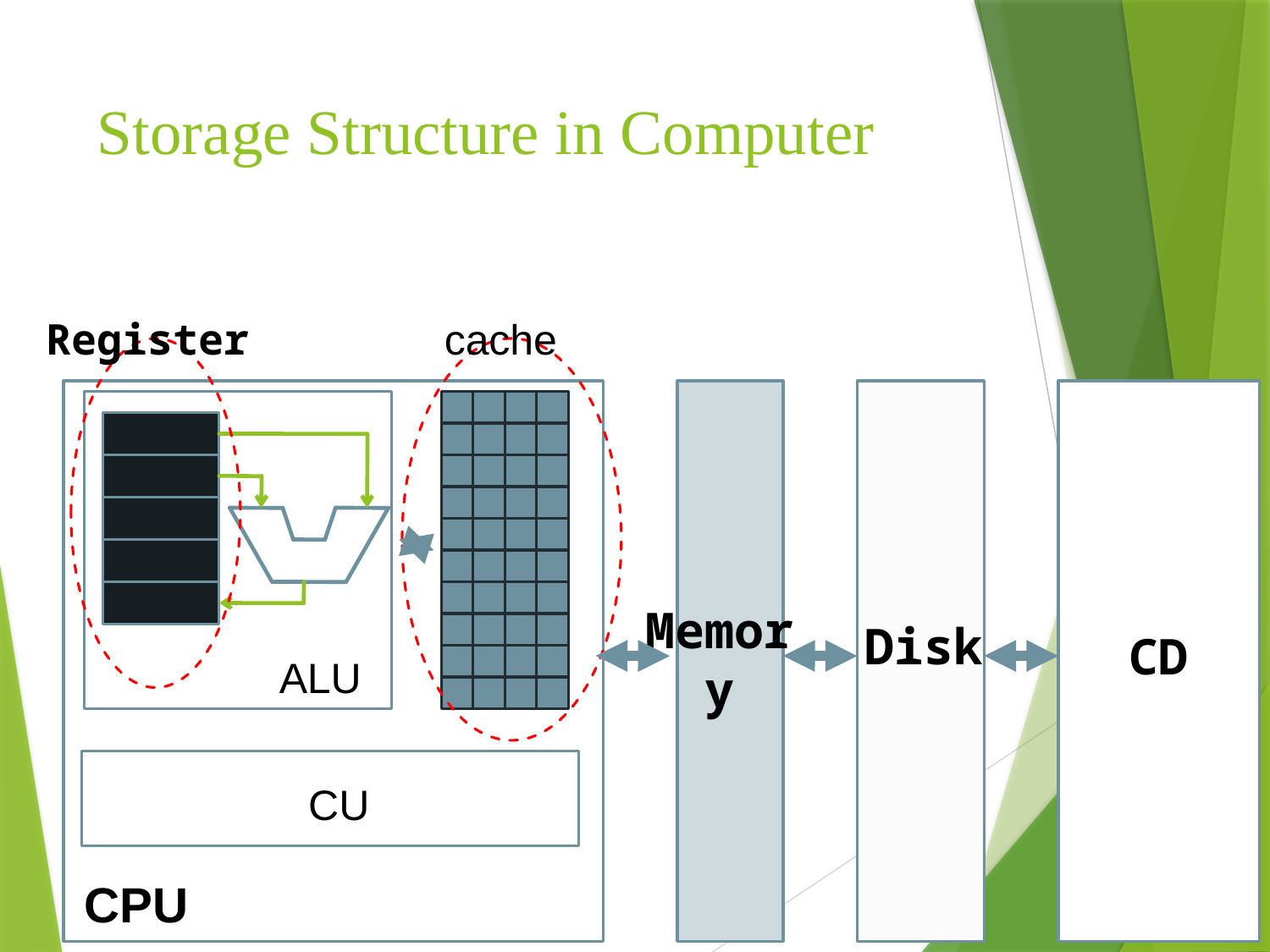

# Storage Structure in Computer

Register
cache

低

Memory
Disk

CD
ALU

CU
CPU
93